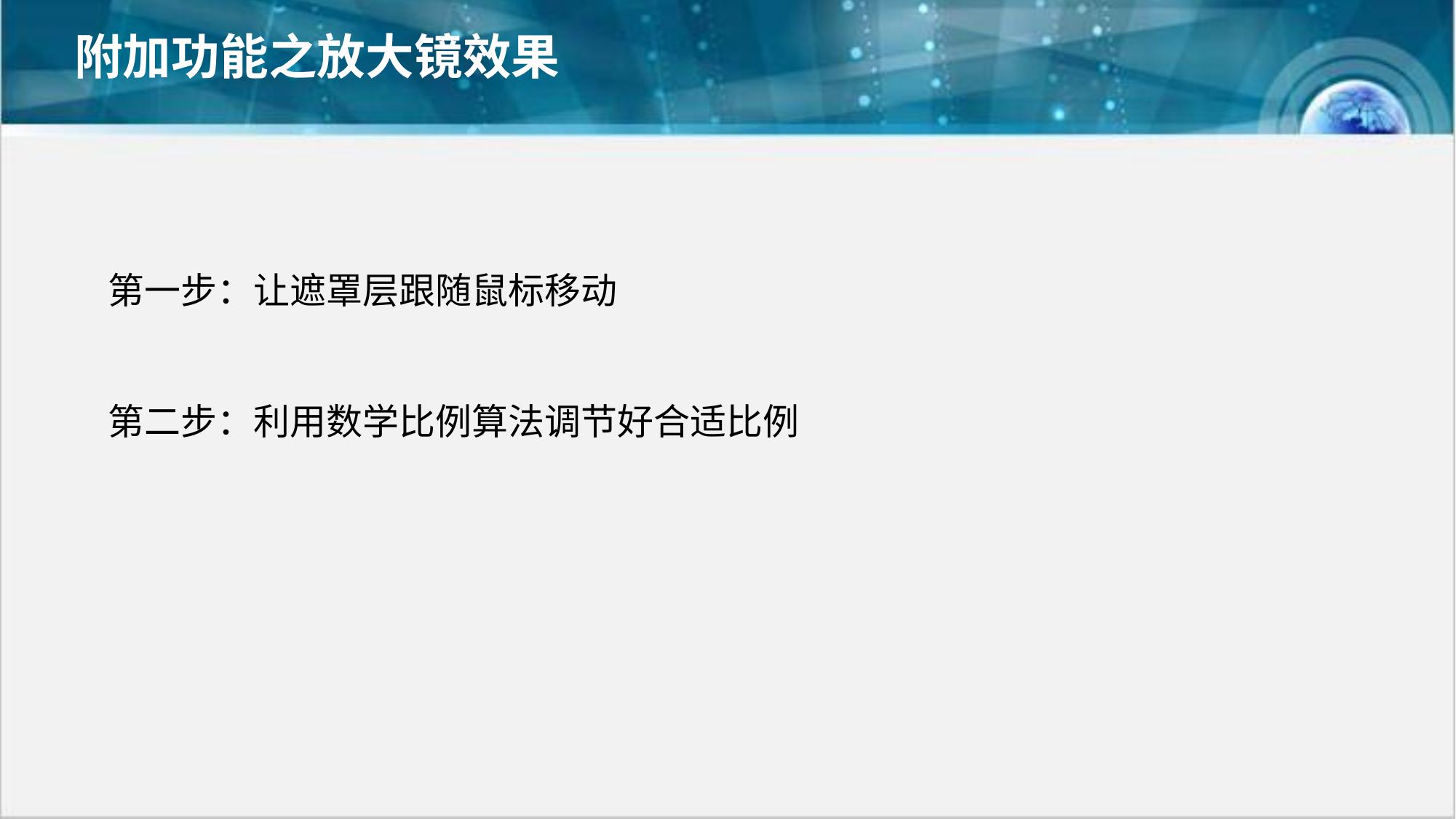

附加功能之放大镜效果
第一步：让遮罩层跟随鼠标移动

第二步：利用数学比例算法调节好合适比例